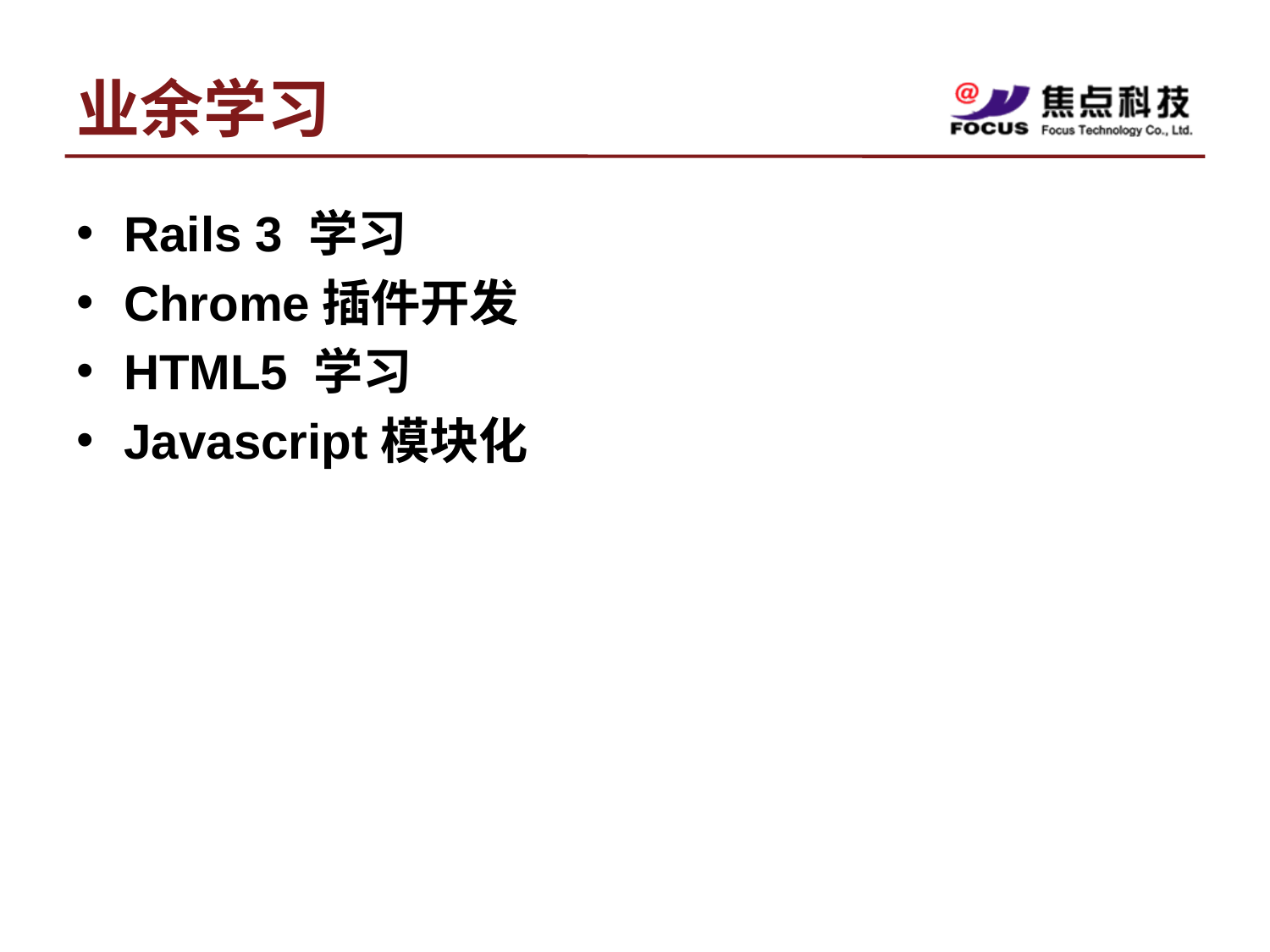

# 业余学习
Rails 3 学习
Chrome插件开发
HTML5 学习
Javascript模块化